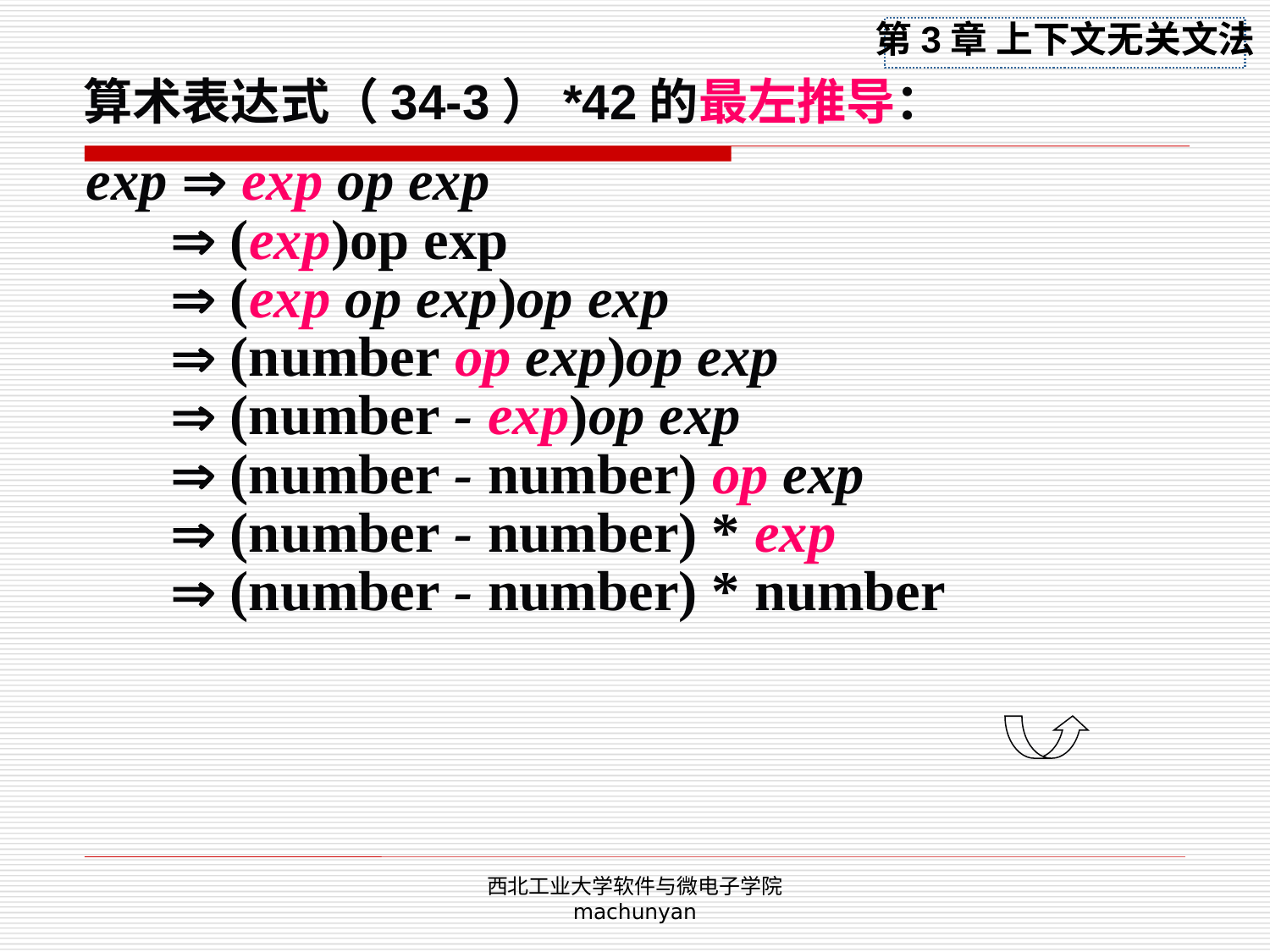

算术表达式（34-3）*42的最左推导：
  exp ⇒ exp op exp
        ⇒ (exp)op exp
        ⇒ (exp op exp)op exp
        ⇒ (number op exp)op exp
        ⇒ (number - exp)op exp
        ⇒ (number - number) op exp
        ⇒ (number - number) * exp
        ⇒ (number - number) * number

西北工业大学软件与微电子学院 machunyan
28